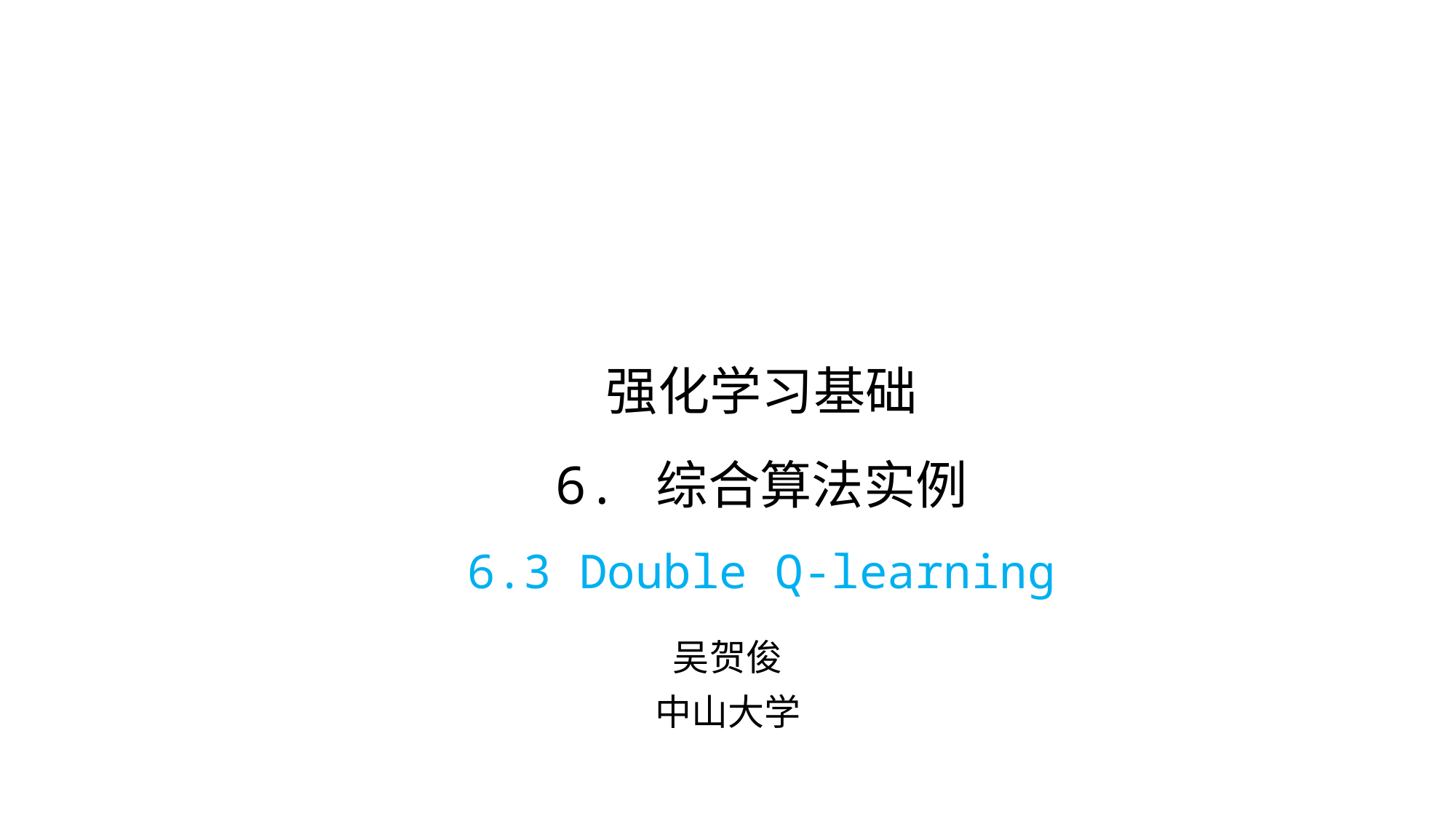

# 强化学习基础 6. 综合算法实例 6.3 Double Q-learning
吴贺俊
中山大学